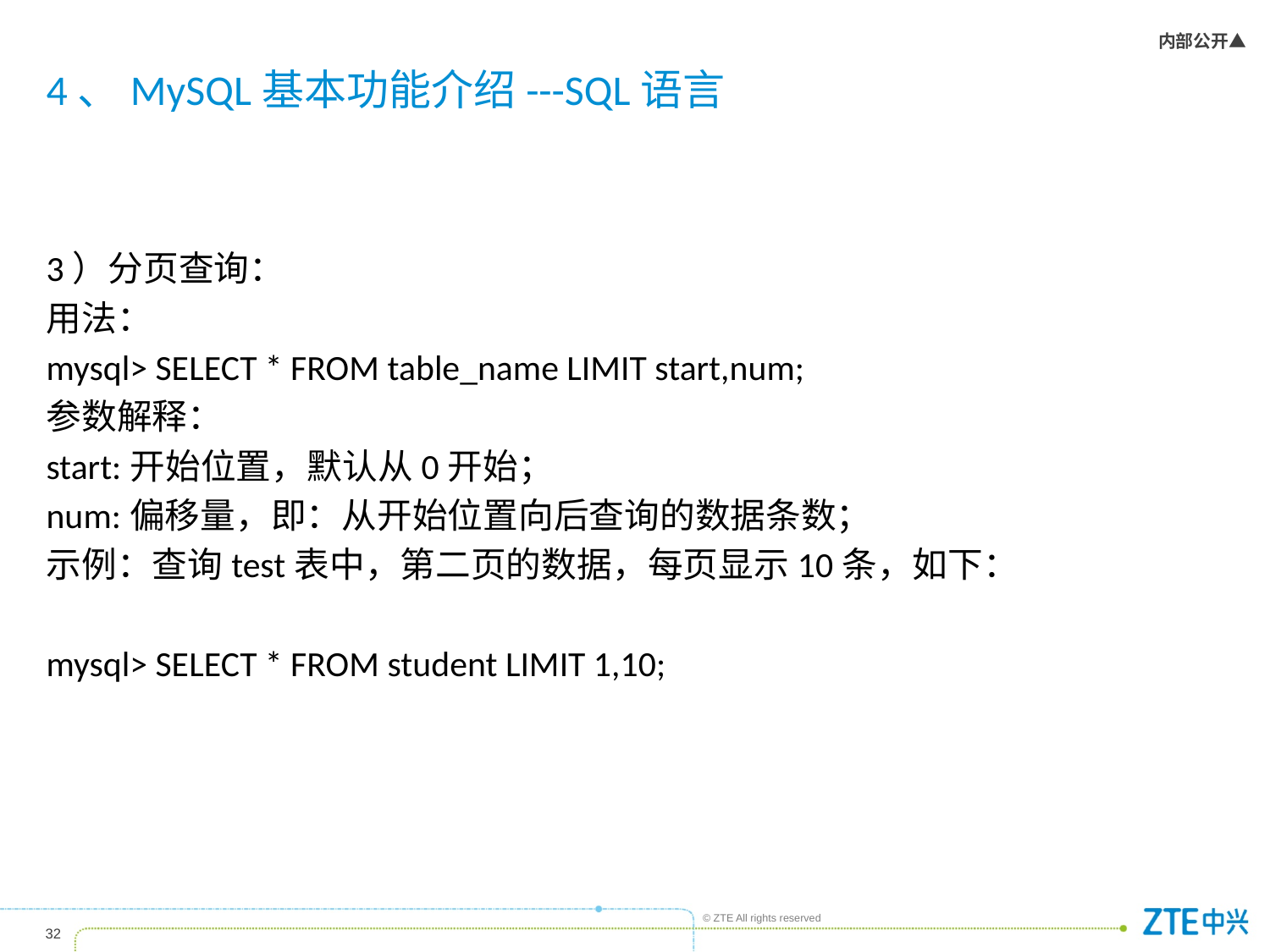

# 4、MySQL基本功能介绍---SQL语言
3）分页查询：
用法：
mysql> SELECT * FROM table_name LIMIT start,num;
参数解释：
start:开始位置，默认从0开始；
num:偏移量，即：从开始位置向后查询的数据条数；
示例：查询test表中，第二页的数据，每页显示10条，如下：

mysql> SELECT * FROM student LIMIT 1,10;